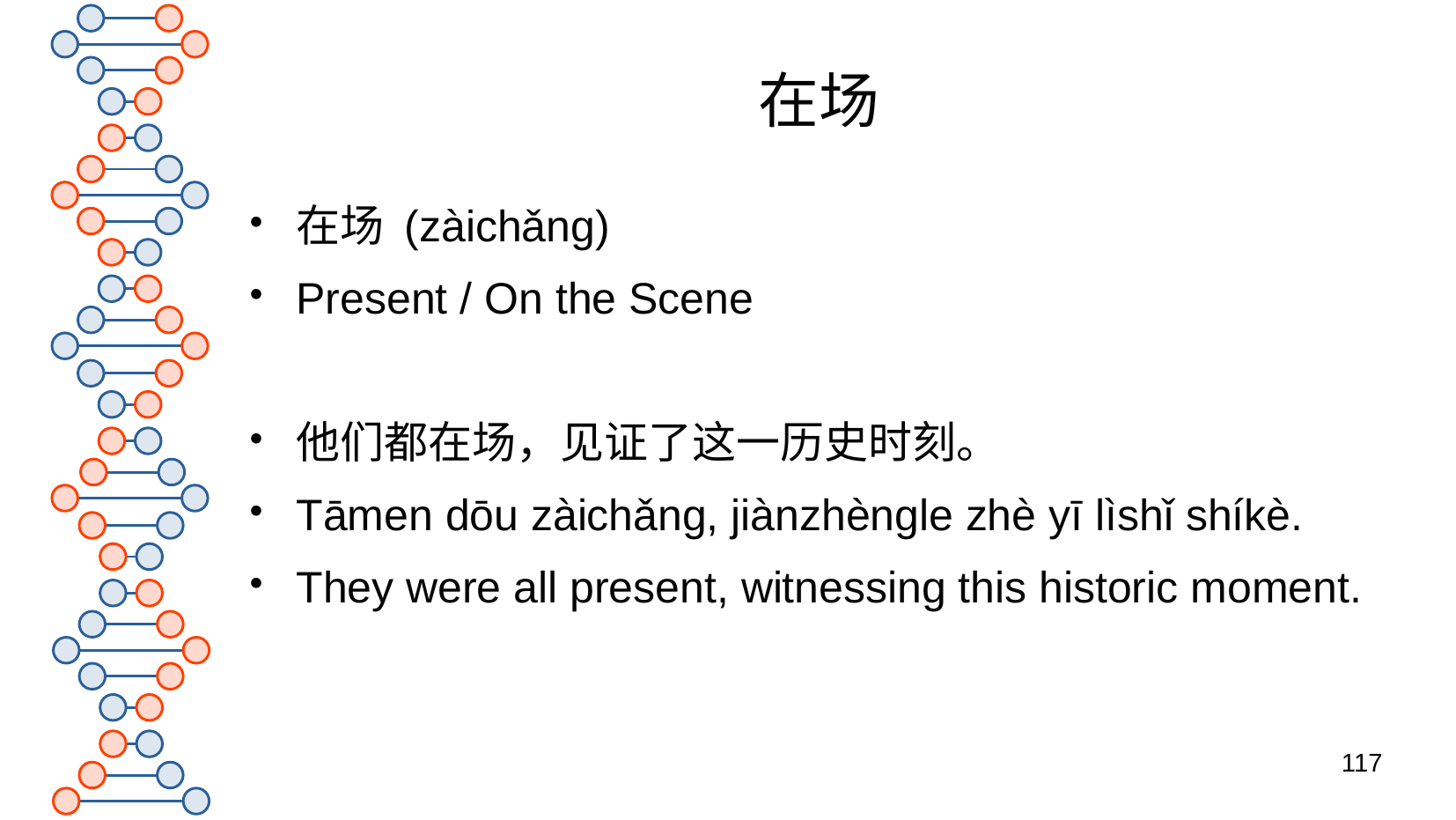

# 在场
在场 (zàichǎng)
Present / On the Scene

他们都在场，见证了这一历史时刻。
Tāmen dōu zàichǎng, jiànzhèngle zhè yī lìshǐ shíkè.
They were all present, witnessing this historic moment.
117